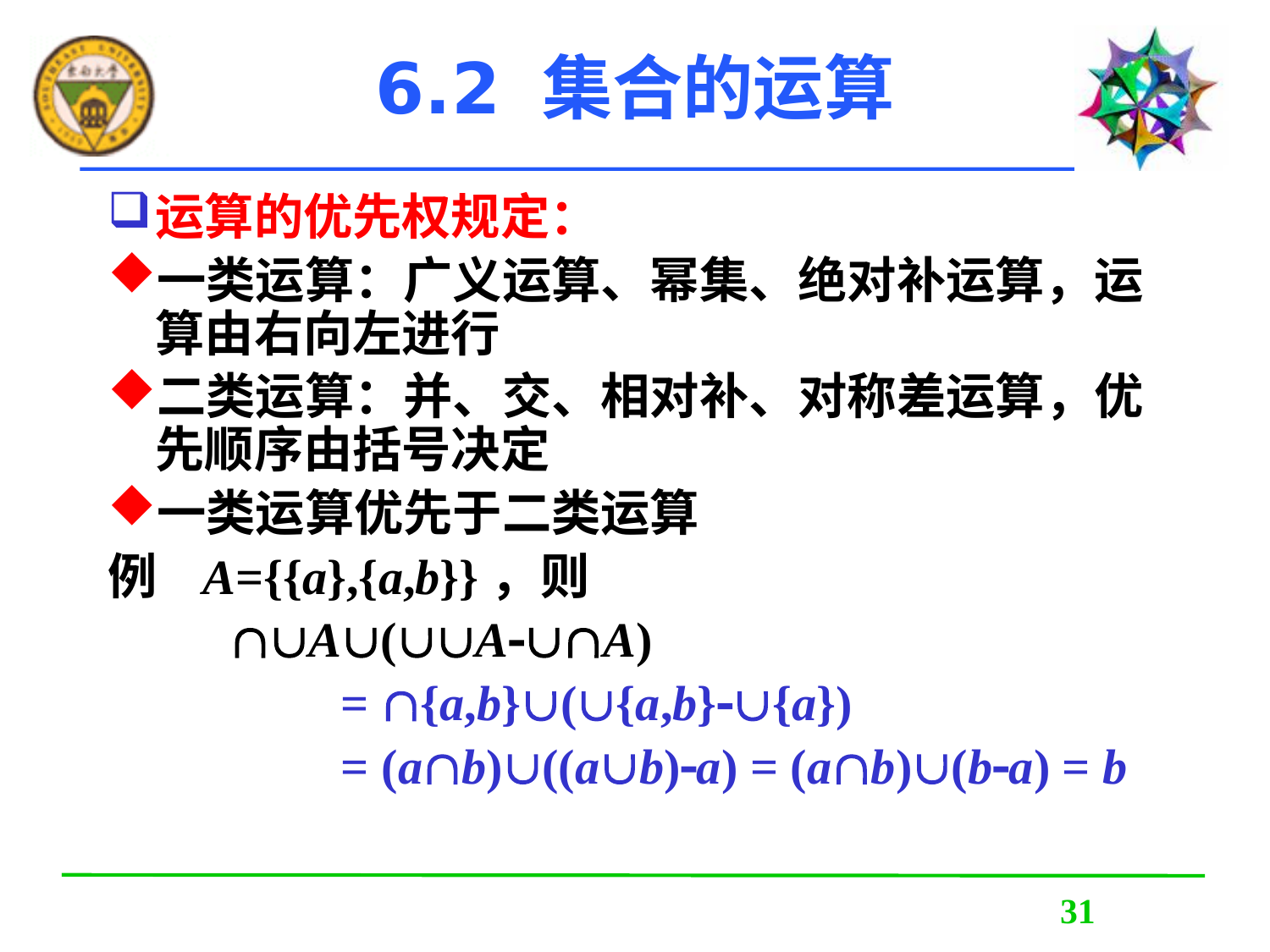

# 6.2 集合的运算
运算的优先权规定：
一类运算：广义运算、幂集、绝对补运算，运算由右向左进行
二类运算：并、交、相对补、对称差运算，优先顺序由括号决定
一类运算优先于二类运算
例   A={{a},{a,b}}，则
          ∩∪A∪(∪∪A−∪∩A)
                   = ∩{a,b}∪(∪{a,b}−∪{a})
                   = (a∩b)∪((a∪b)−a) = (a∩b)∪(b−a) = b